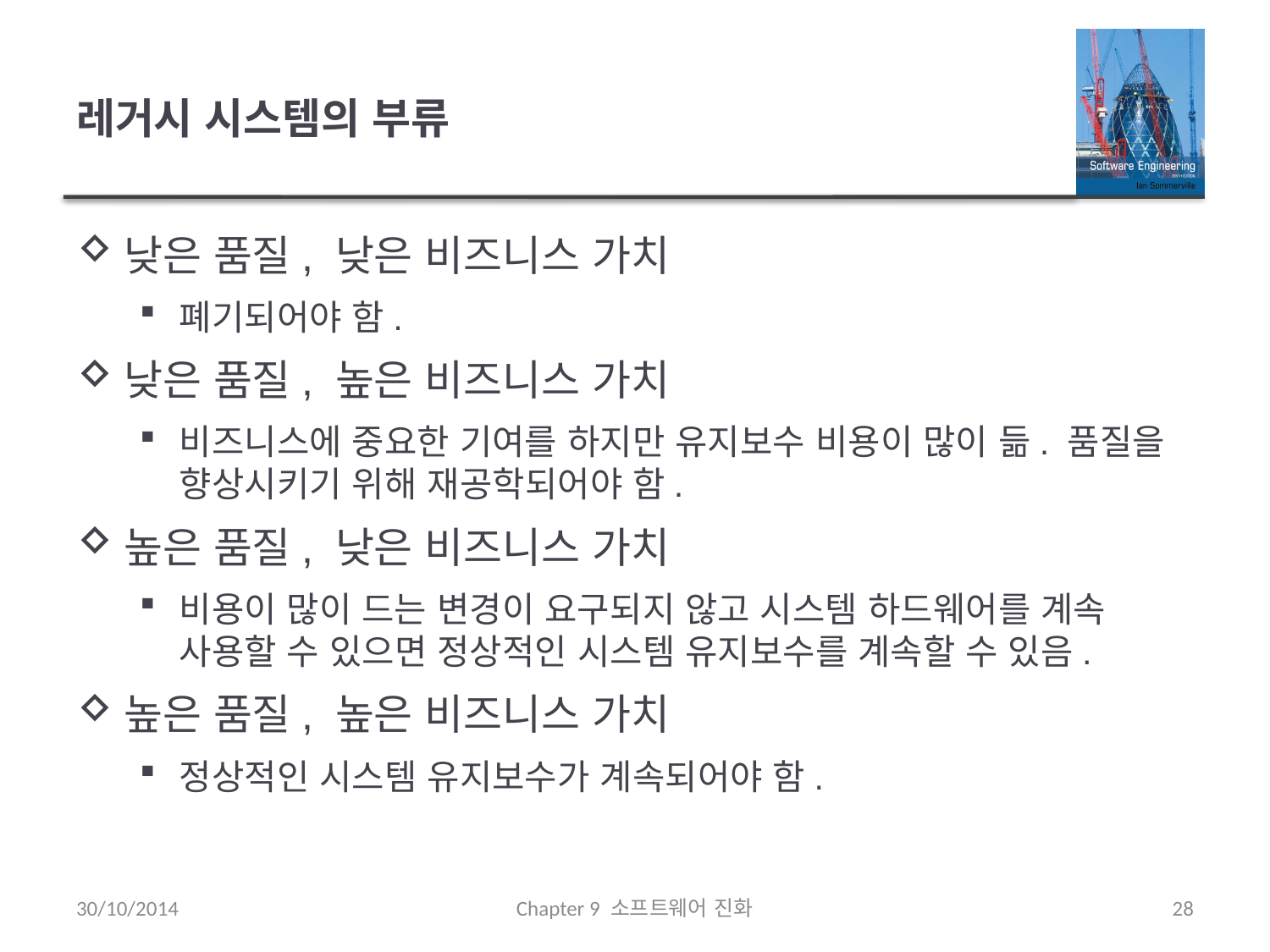

# 레거시 시스템의 부류
낮은 품질, 낮은 비즈니스 가치
폐기되어야 함.
낮은 품질, 높은 비즈니스 가치
비즈니스에 중요한 기여를 하지만 유지보수 비용이 많이 듦. 품질을 향상시키기 위해 재공학되어야 함.
높은 품질, 낮은 비즈니스 가치
비용이 많이 드는 변경이 요구되지 않고 시스템 하드웨어를 계속 사용할 수 있으면 정상적인 시스템 유지보수를 계속할 수 있음.
높은 품질, 높은 비즈니스 가치
정상적인 시스템 유지보수가 계속되어야 함.
30/10/2014
Chapter 9 소프트웨어 진화
28